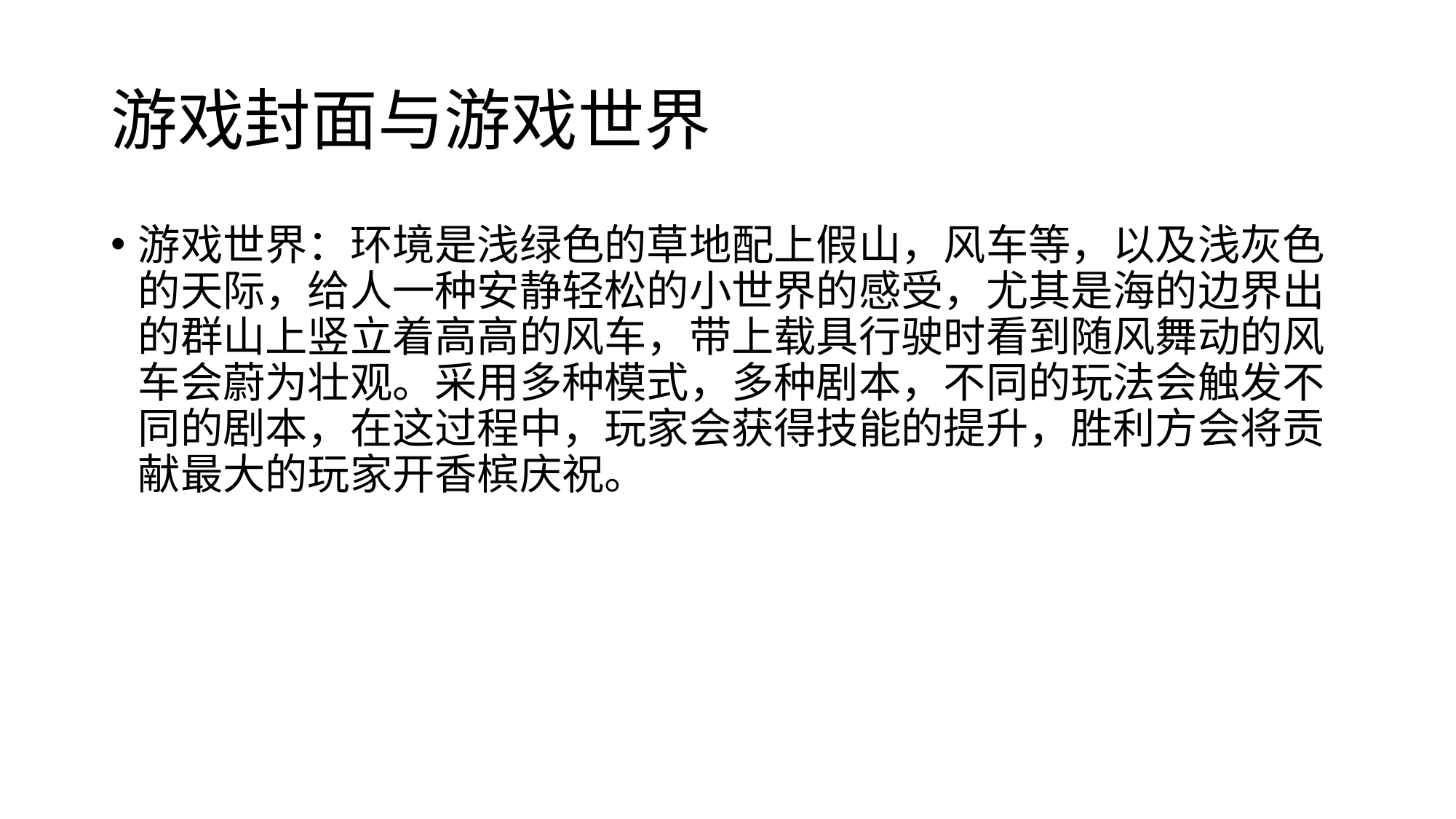

# 游戏封面与游戏世界
游戏世界：环境是浅绿色的草地配上假山，风车等，以及浅灰色的天际，给人一种安静轻松的小世界的感受，尤其是海的边界出的群山上竖立着高高的风车，带上载具行驶时看到随风舞动的风车会蔚为壮观。采用多种模式，多种剧本，不同的玩法会触发不同的剧本，在这过程中，玩家会获得技能的提升，胜利方会将贡献最大的玩家开香槟庆祝。